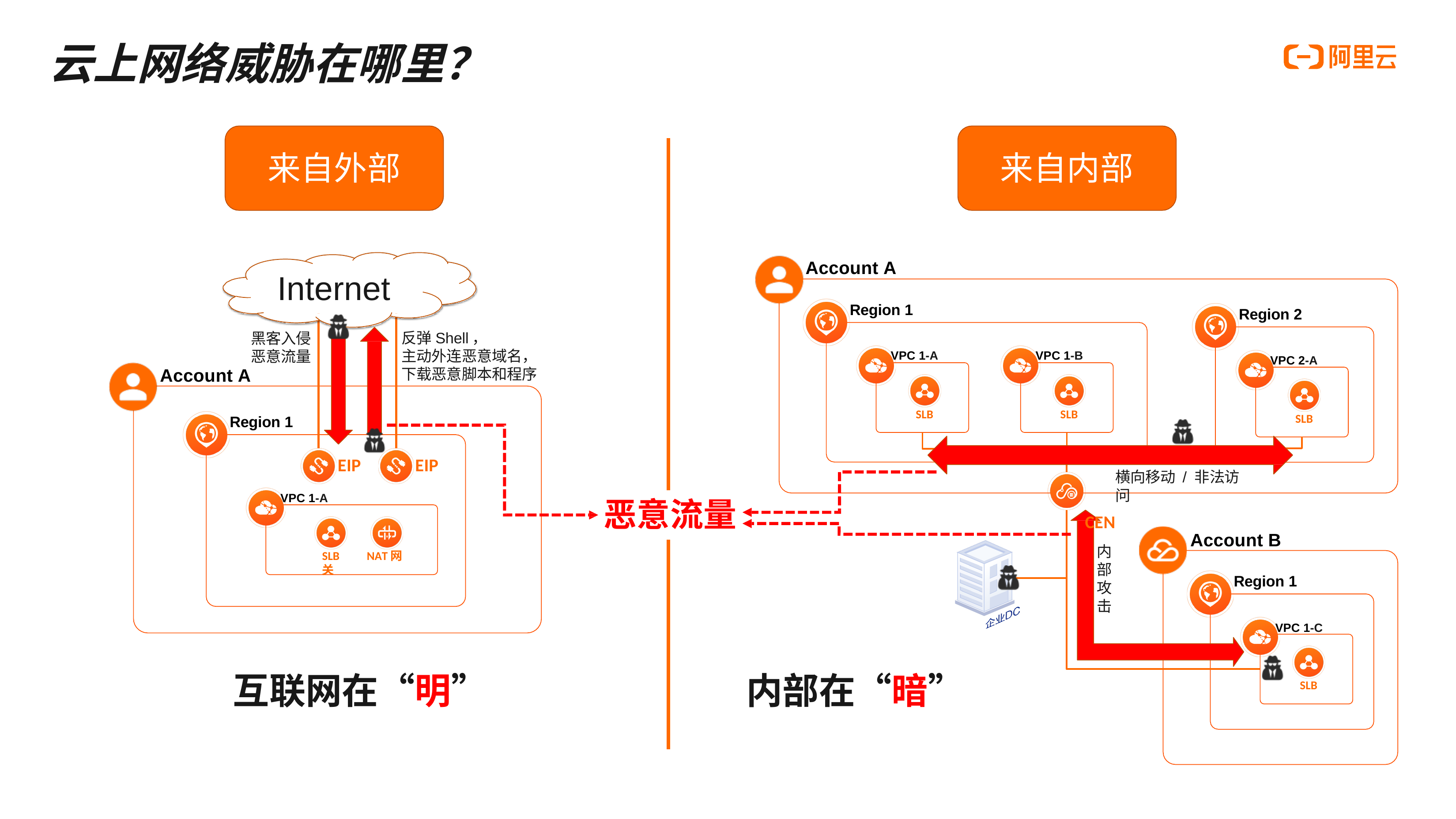

# 云上网络威胁在哪里？

来自外部
来自内部

Account A

Internet

Region 1

Region 2

反弹Shell，
主动外连恶意域名， 下载恶意脚本和程序

黑客入侵 恶意流量
Account A

VPC 1-A
VPC 1-B

VPC 2-A

SLB
SLB
SLB

Region 1

EIP
EIP
横向移动 / 非法访问
CEN

VPC 1-A
恶意流量

Account B
Region 1

内 部 攻 击
SLB	NAT网关

VPC 1-C

互联网在“明”
内部在“暗”
SLB